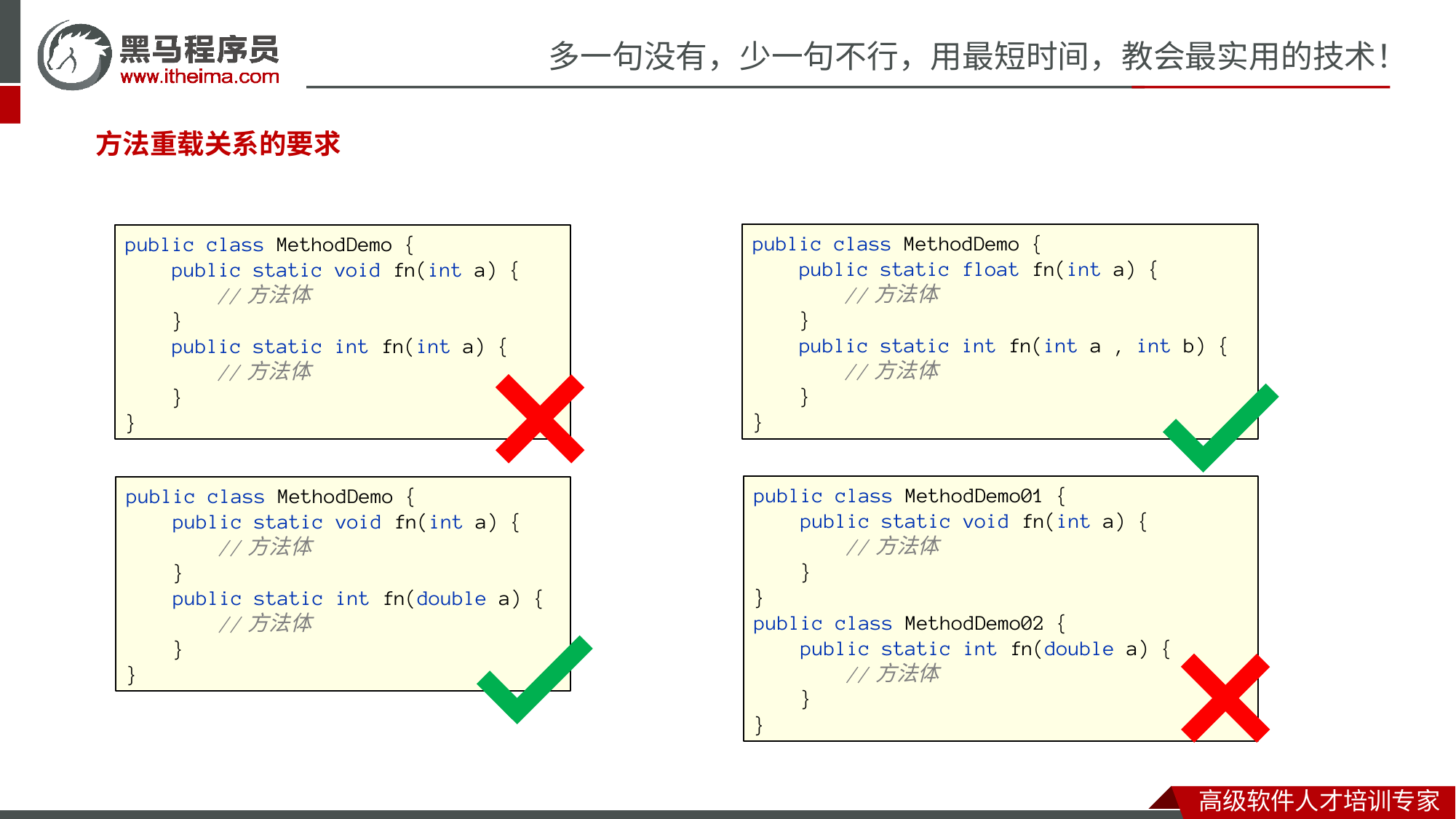

#
方法重载关系的要求
public class MethodDemo {
    public static float fn(int a) {
        //方法体
    }
    public static int fn(int a , int b) {
        //方法体
    }
}
public class MethodDemo {
    public static void fn(int a) {
        //方法体
    }
    public static int fn(int a) {
        //方法体
    }
}

public class MethodDemo01 {
    public static void fn(int a) {
        //方法体
    }
}
public class MethodDemo02 {
    public static int fn(double a) {
        //方法体
    }
}
public class MethodDemo {
    public static void fn(int a) {
        //方法体
    }
    public static int fn(double a) {
        //方法体
    }
}